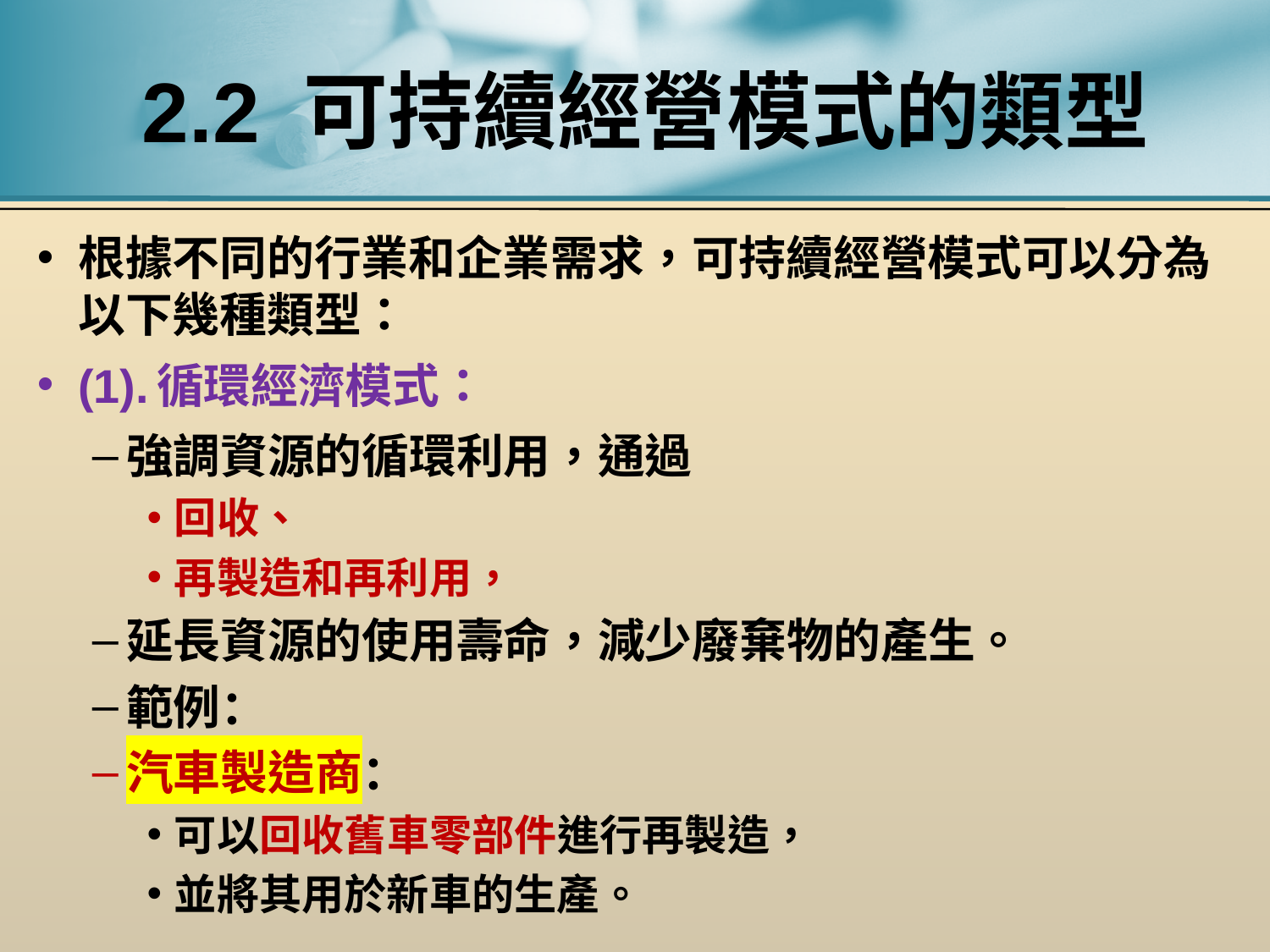

# 2.2 可持續經營模式的類型
根據不同的行業和企業需求，可持續經營模式可以分為以下幾種類型：
(1).循環經濟模式：
強調資源的循環利用，通過
回收、
再製造和再利用，
延長資源的使用壽命，減少廢棄物的產生。
範例：
汽車製造商：
可以回收舊車零部件進行再製造，
並將其用於新車的生產。